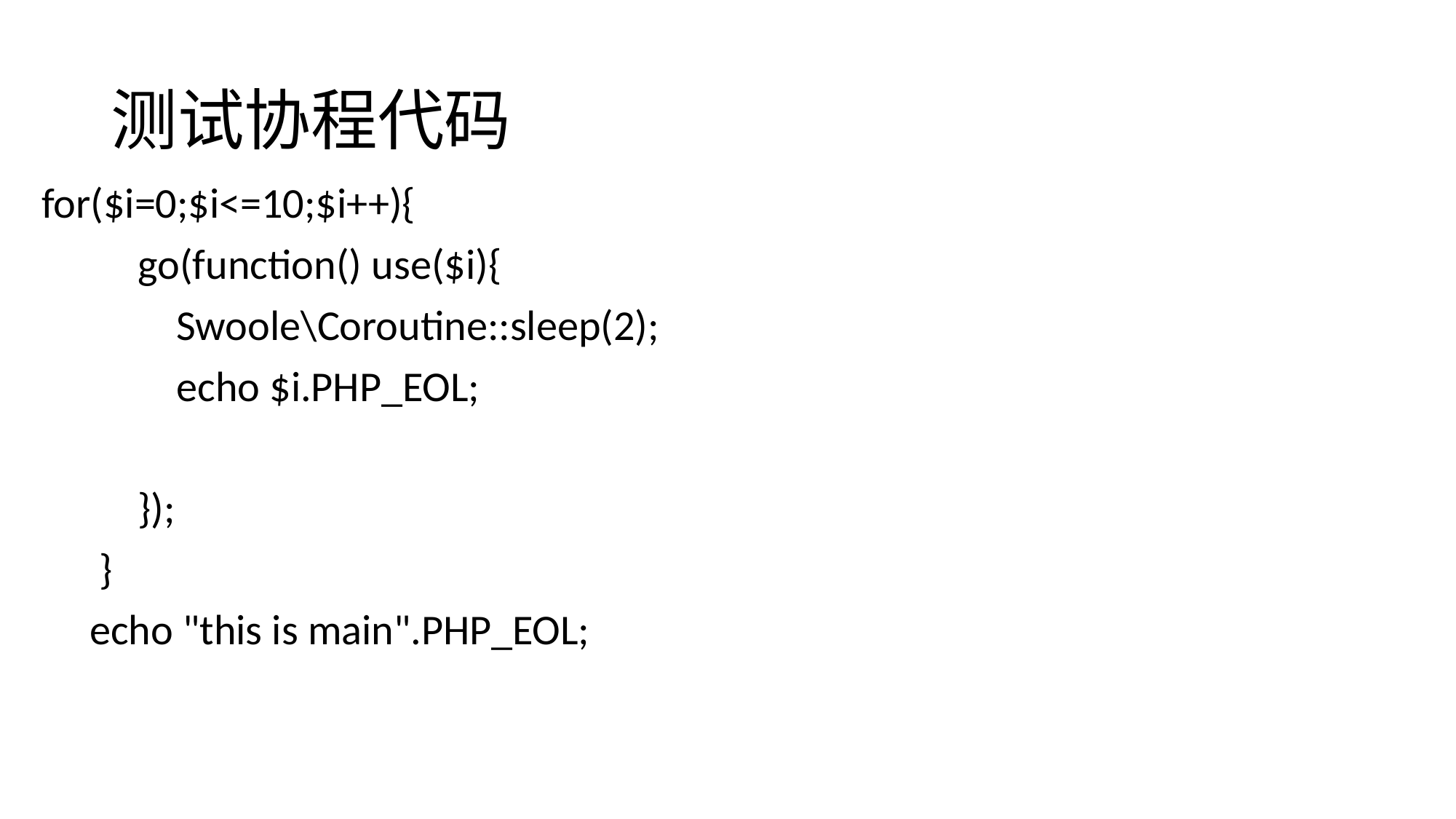

# 测试协程代码
 for($i=0;$i<=10;$i++){
           go(function() use($i){
               Swoole\Coroutine::sleep(2);
               echo $i.PHP_EOL;

           });
       }
      echo "this is main".PHP_EOL;